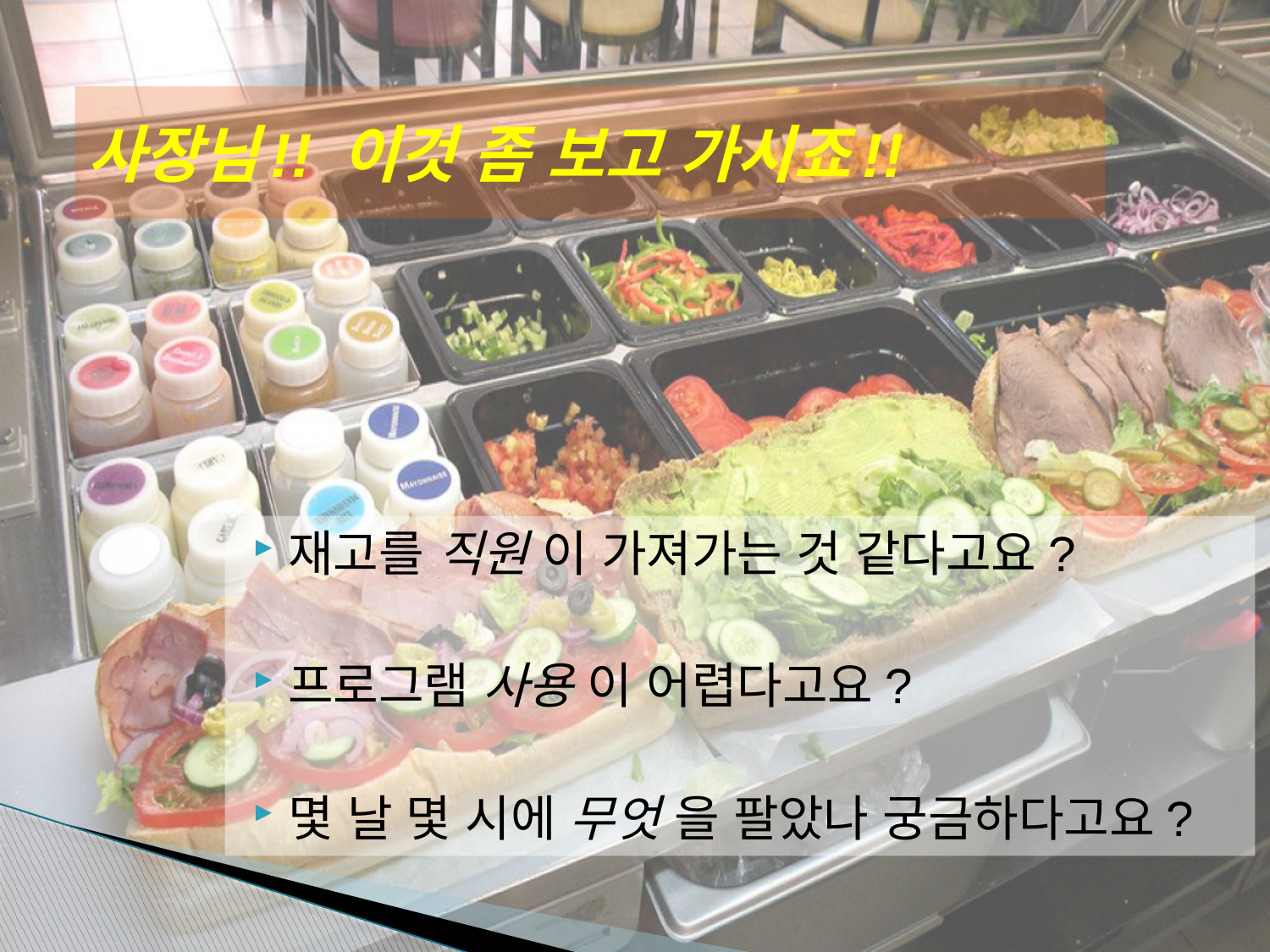

# 사장님!! 이것 좀 보고 가시죠!!

재고를 직원 이 가져가는 것 같다고요?

프로그램 사용 이 어렵다고요?

몇 날 몇 시에 무엇 을 팔았나 궁금하다고요?